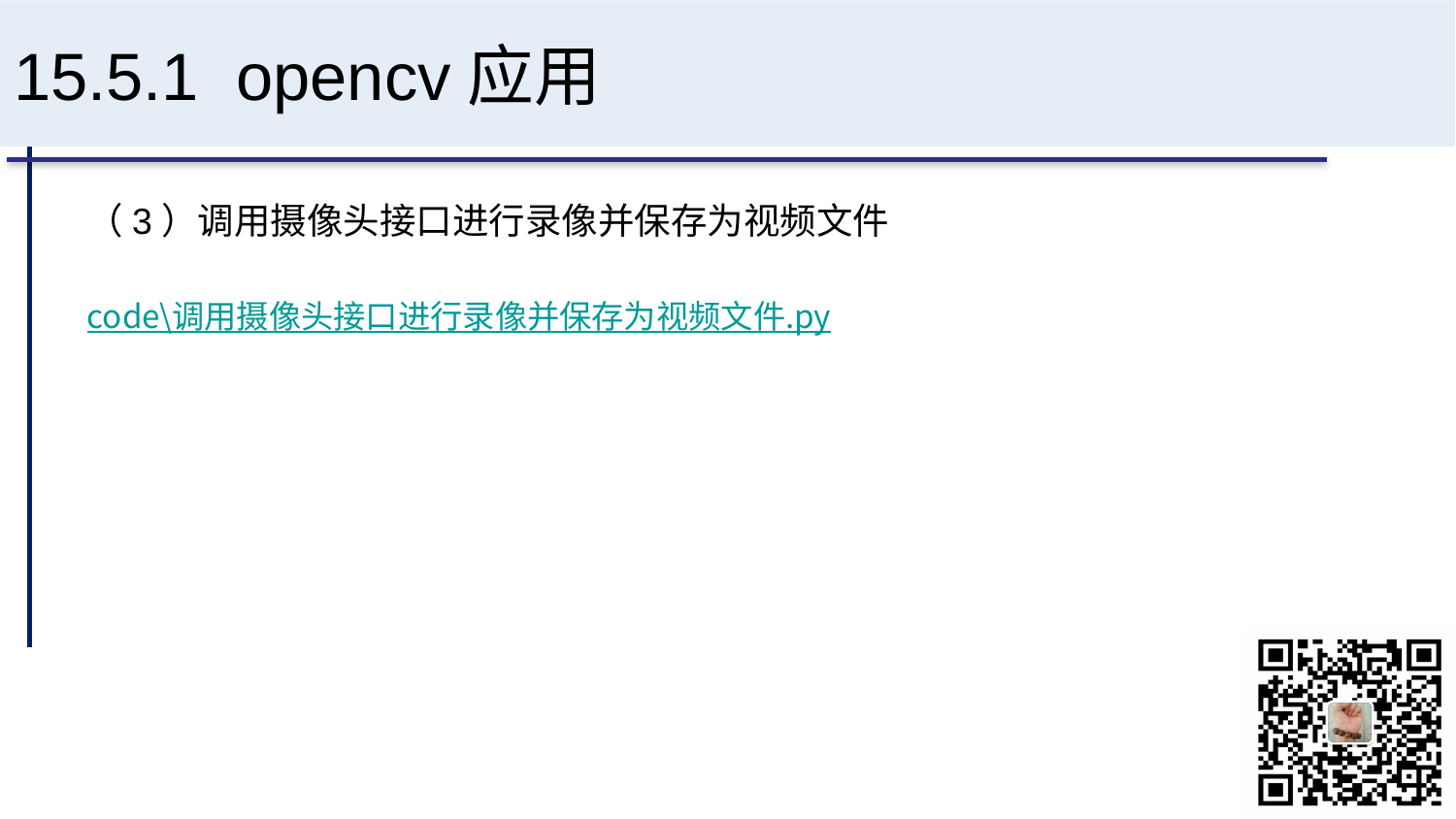

# 15.5.1  opencv应用
（3）调用摄像头接口进行录像并保存为视频文件

code\调用摄像头接口进行录像并保存为视频文件.py